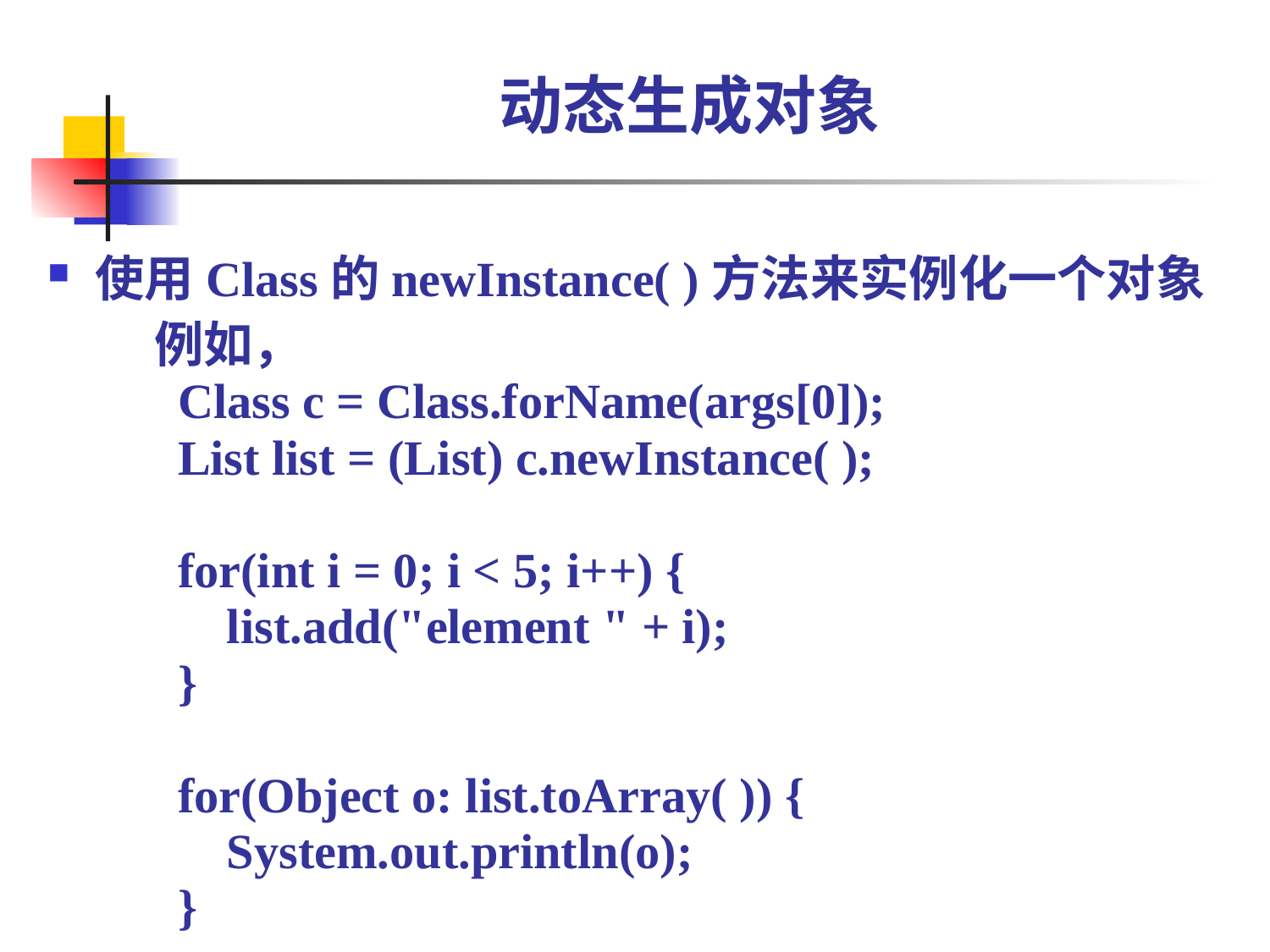

# 动态生成对象
使用Class的newInstance( )方法来实例化一个对象
          例如，
            Class c = Class.forName(args[0]);
            List list = (List) c.newInstance( );

            for(int i = 0; i < 5; i++) {
                list.add("element " + i);
            }

            for(Object o: list.toArray( )) {
                System.out.println(o);
            }